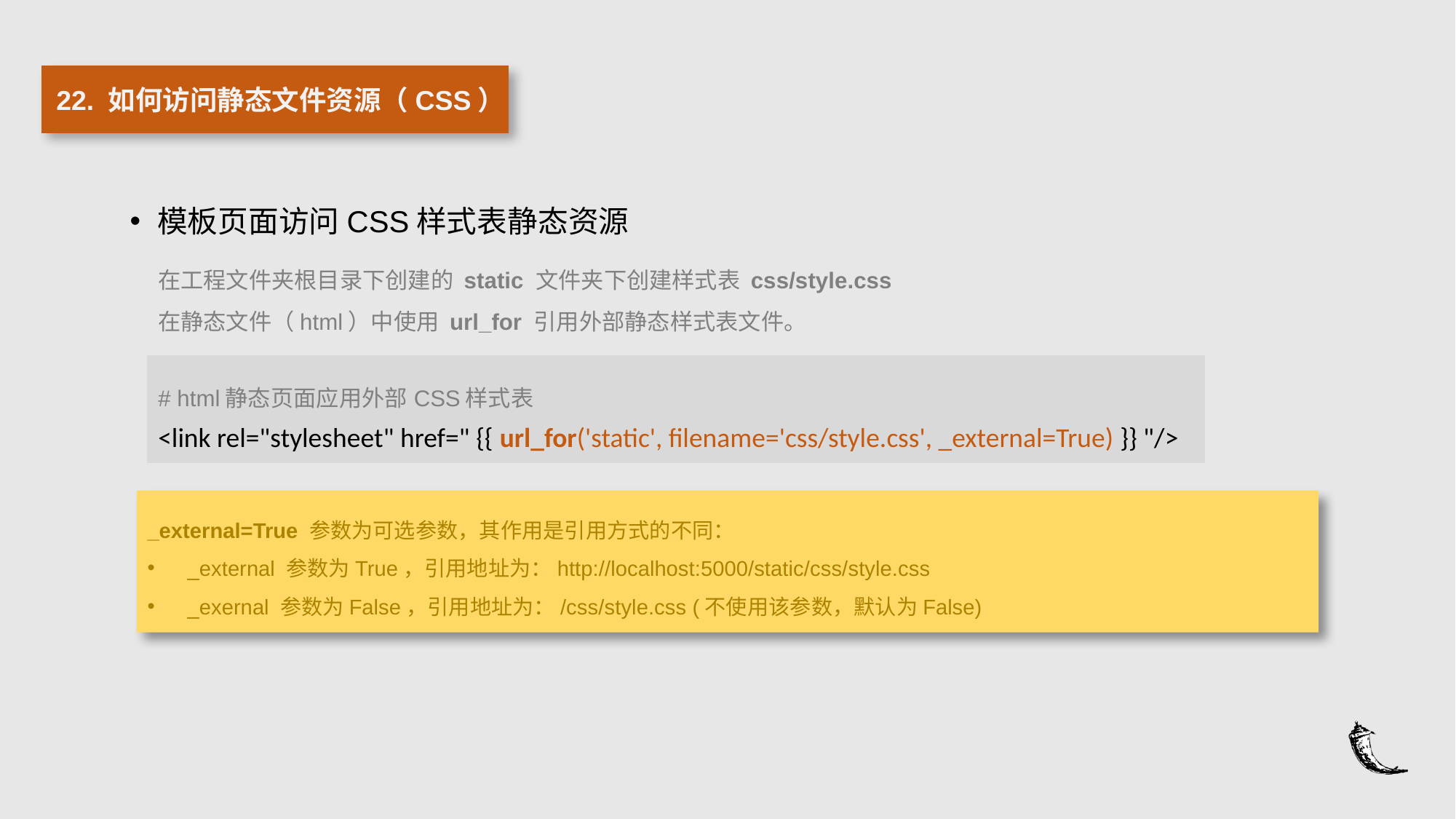

22. 如何访问静态文件资源（CSS）
模板页面访问CSS样式表静态资源
在工程文件夹根目录下创建的 static 文件夹下创建样式表 css/style.css
在静态文件（html）中使用 url_for 引用外部静态样式表文件。
| # html静态页面应用外部CSS样式表 <link rel="stylesheet" href=" {{ url\_for('static', filename='css/style.css', \_external=True) }} "/> |
| --- |
_external=True 参数为可选参数，其作用是引用方式的不同：
 _external 参数为True，引用地址为：http://localhost:5000/static/css/style.css
 _exernal 参数为False，引用地址为：/css/style.css (不使用该参数，默认为False)